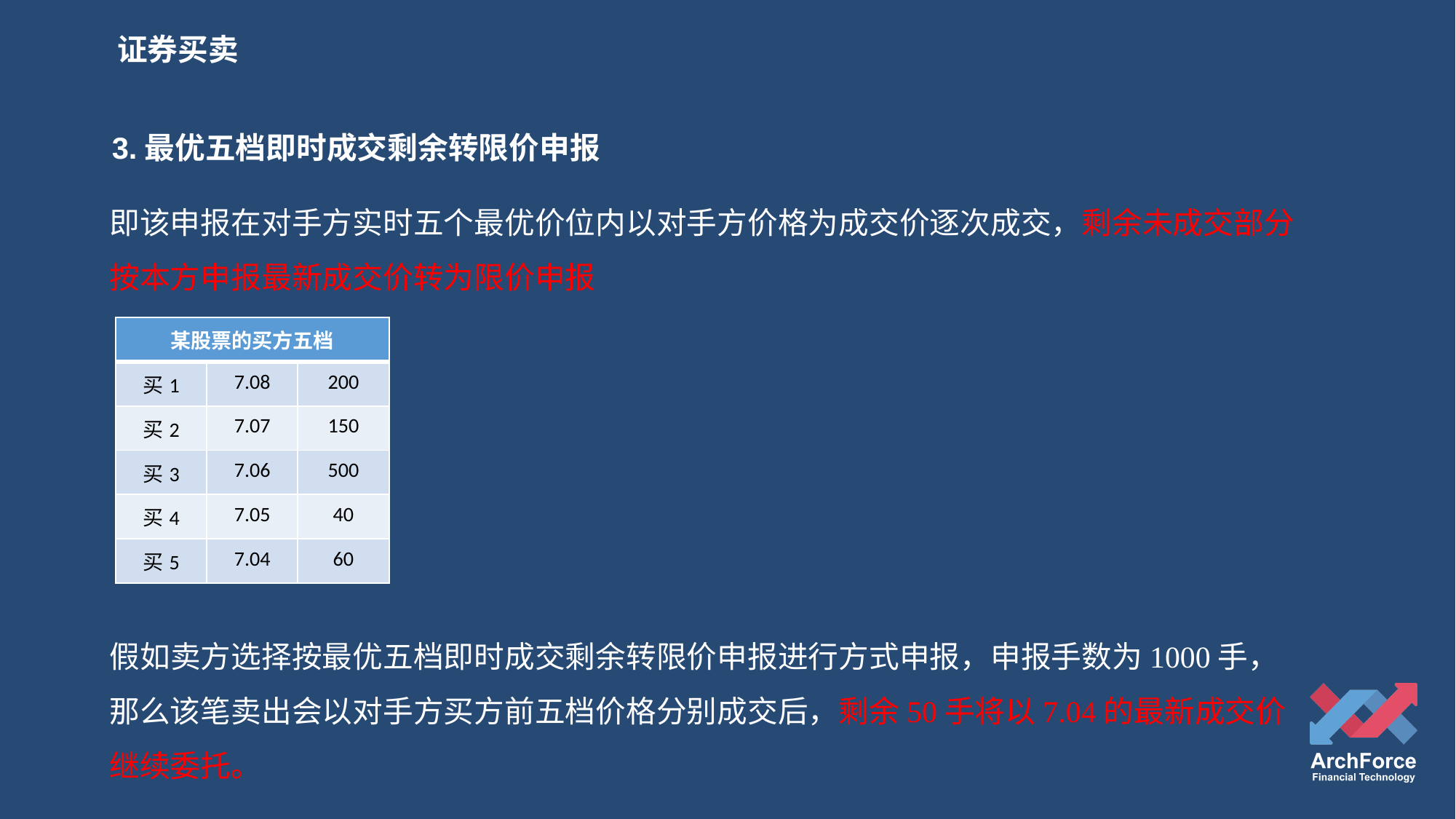

证券买卖
3.最优五档即时成交剩余转限价申报
即该申报在对手方实时五个最优价位内以对手方价格为成交价逐次成交，剩余未成交部分按本方申报最新成交价转为限价申报
| 某股票的买方五档 |  |  |
| --- | --- | --- |
| 买1 | 7.08 | 200 |
| 买2 | 7.07 | 150 |
| 买3 | 7.06 | 500 |
| 买4 | 7.05 | 40 |
| 买5 | 7.04 | 60 |
假如卖方选择按最优五档即时成交剩余转限价申报进行方式申报，申报手数为1000手，那么该笔卖出会以对手方买方前五档价格分别成交后，剩余50手将以7.04的最新成交价继续委托。